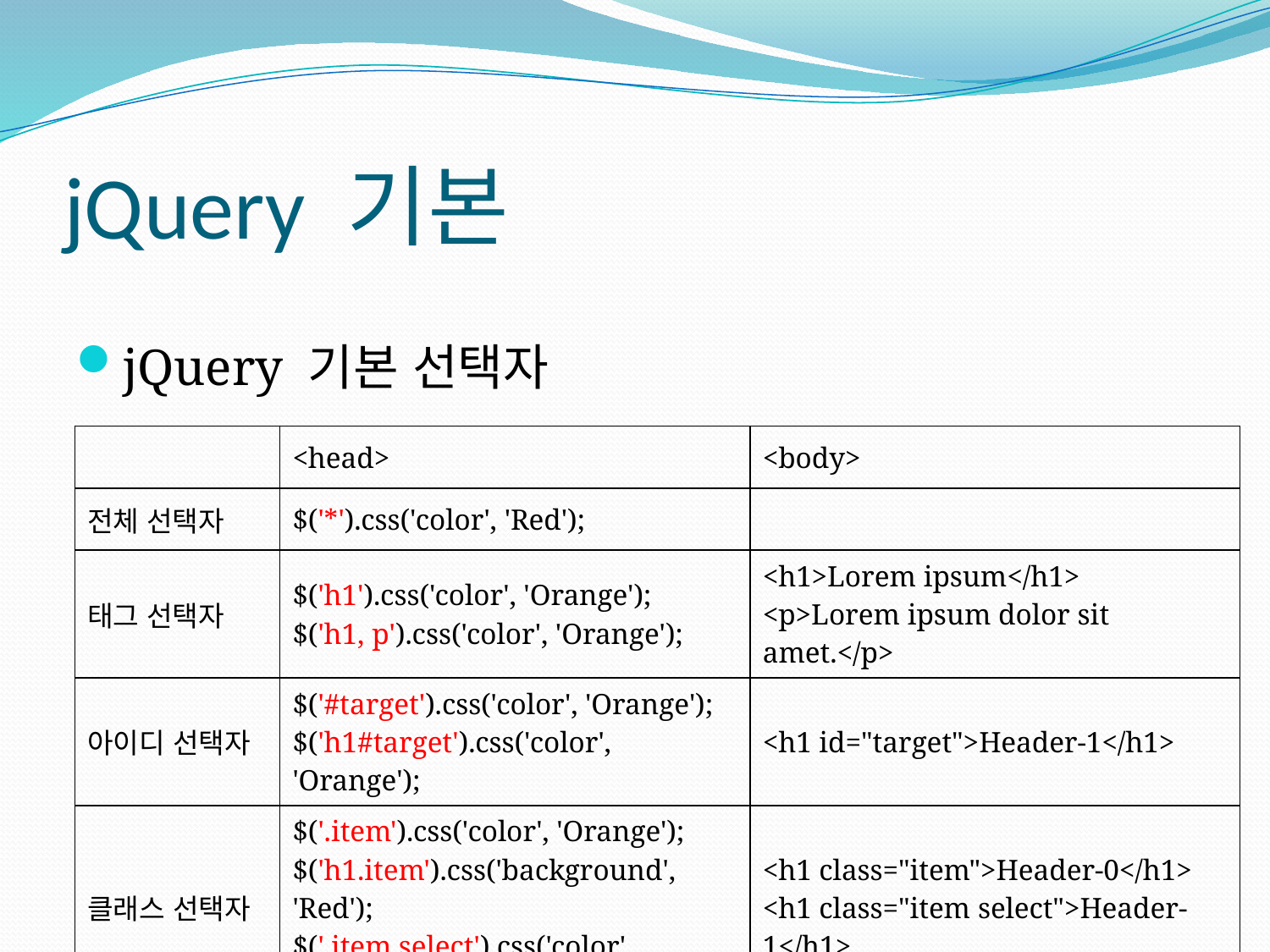

# jQuery 기본

jQuery 기본 선택자

|  | <head> | <body> |
| --- | --- | --- |
| 전체 선택자 | $('\*').css('color', 'Red'); |  |
| 태그 선택자 | $('h1').css('color', 'Orange'); $('h1, p').css('color', 'Orange'); | <h1>Lorem ipsum</h1> <p>Lorem ipsum dolor sit amet.</p> |
| 아이디 선택자 | $('#target').css('color', 'Orange'); $('h1#target').css('color', 'Orange'); | <h1 id="target">Header-1</h1> |
| 클래스 선택자 | $('.item').css('color', 'Orange'); $('h1.item').css('background', 'Red'); $('.item.select').css('color', 'Orange'); | <h1 class="item">Header-0</h1> <h1 class="item select">Header-1</h1> |